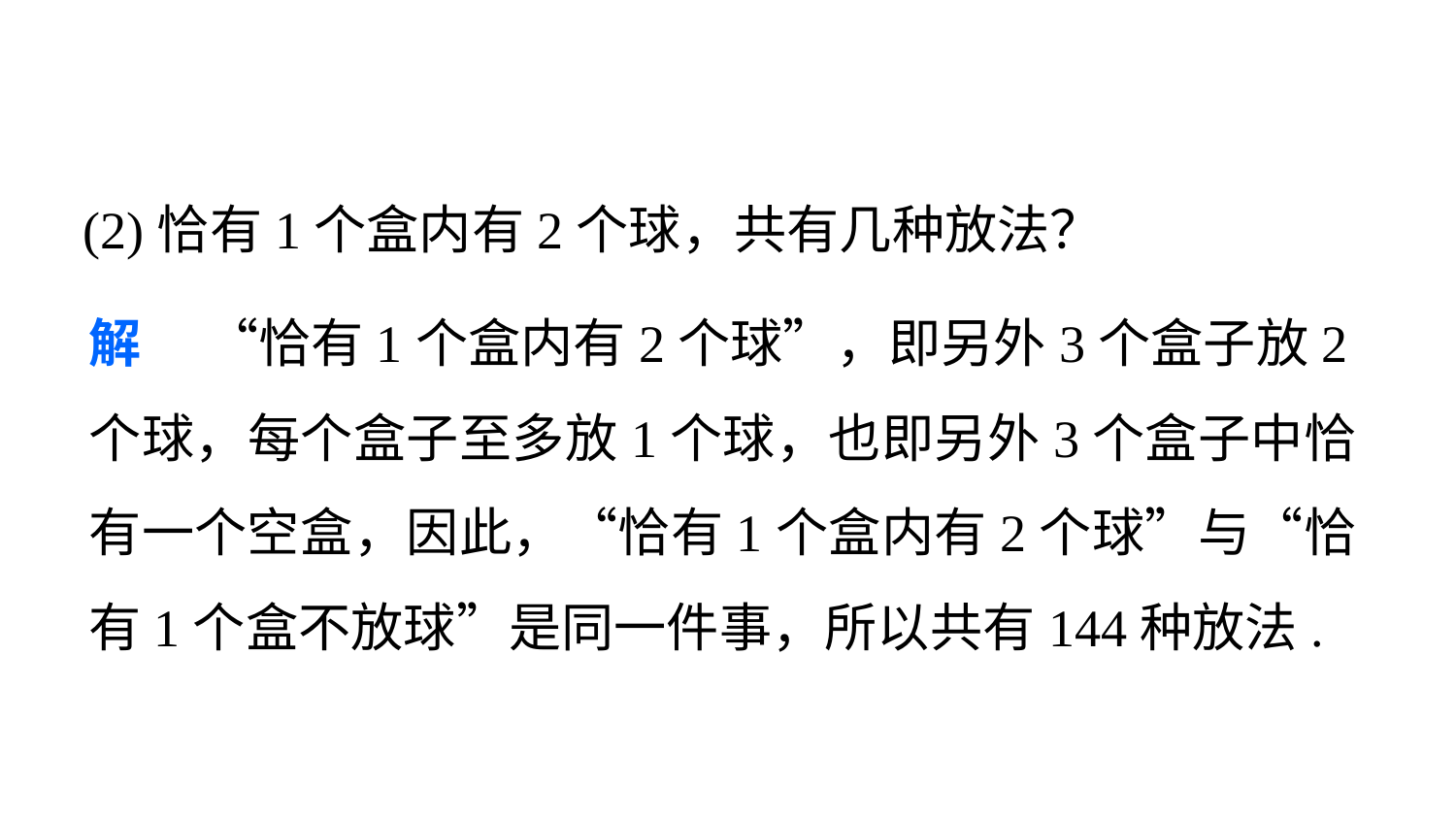

(2)恰有1个盒内有2个球，共有几种放法？
解　 “恰有1个盒内有2个球”，即另外3个盒子放2个球，每个盒子至多放1个球，也即另外3个盒子中恰有一个空盒，因此，“恰有1个盒内有2个球”与“恰有1个盒不放球”是同一件事，所以共有144种放法.